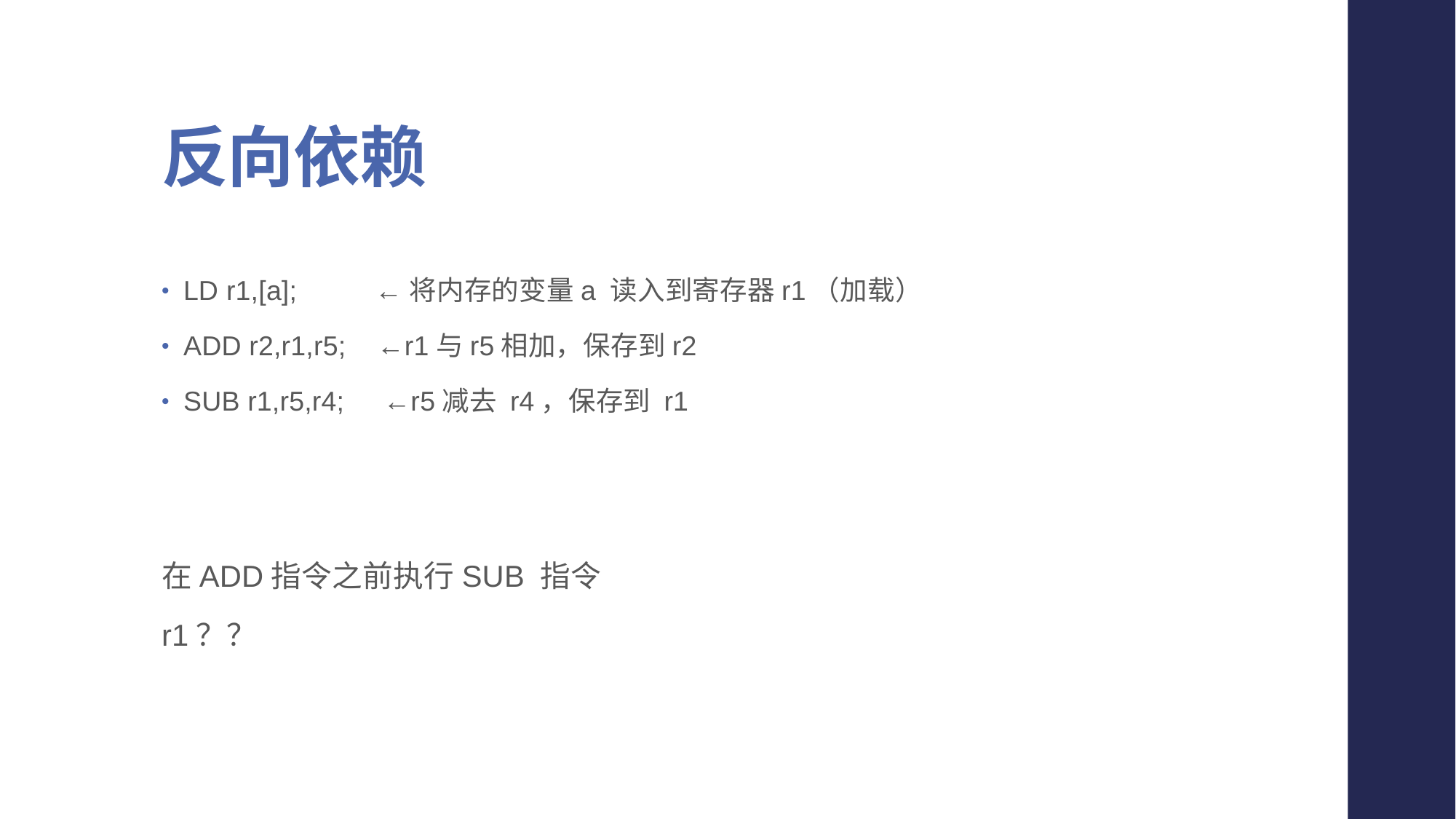

# 反向依赖
LD r1,[a];          ←将内存的变量a 读入到寄存器r1（加载）
ADD r2,r1,r5;    ←r1与r5相加，保存到r2
SUB r1,r5,r4;     ←r5减去 r4，保存到 r1

在ADD指令之前执行SUB 指令
r1？？